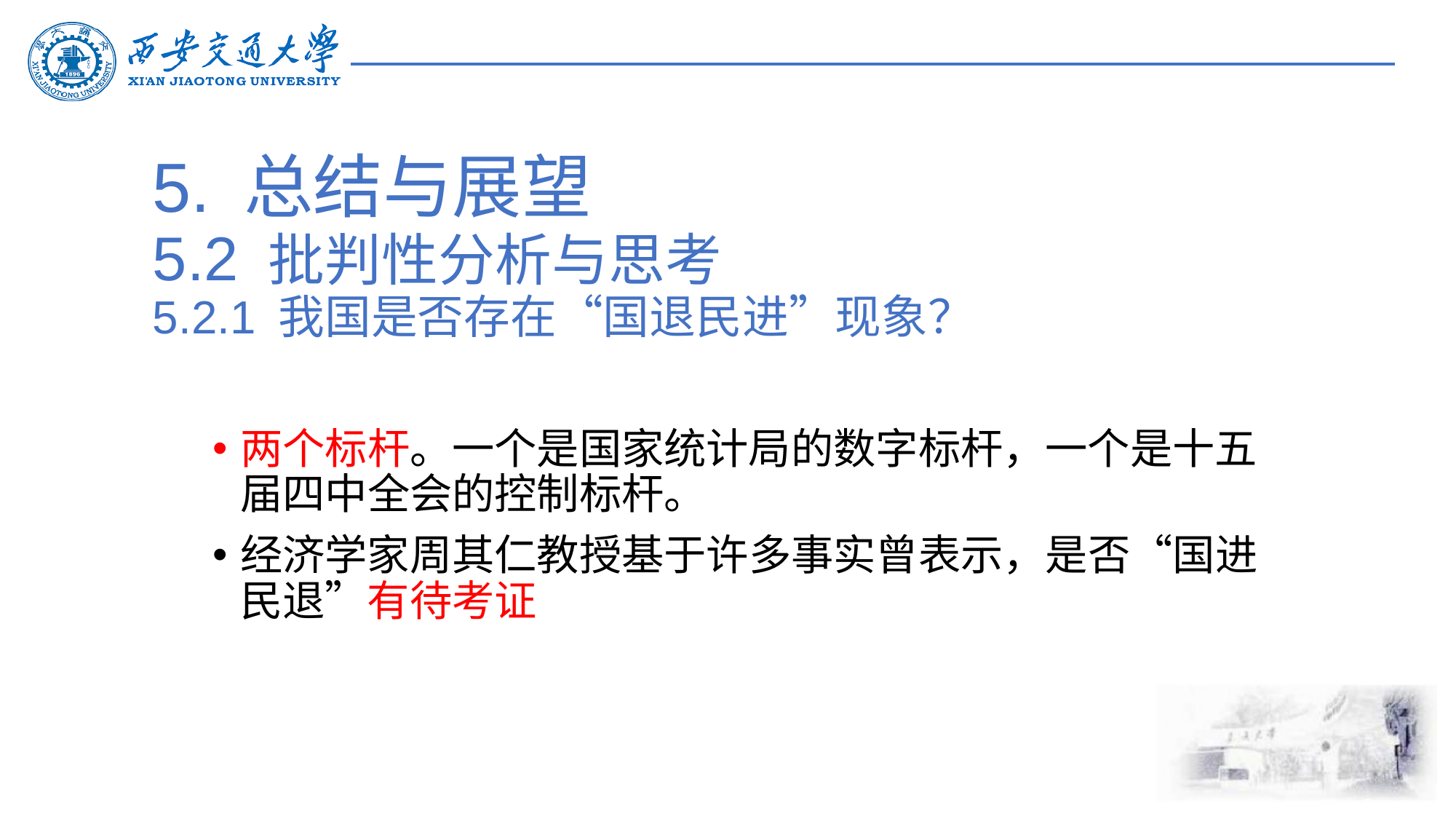

# 5. 总结与展望 5.2 批判性分析与思考 5.2.1 我国是否存在“国退民进”现象？
两个标杆。一个是国家统计局的数字标杆，一个是十五届四中全会的控制标杆。
经济学家周其仁教授基于许多事实曾表示，是否“国进民退”有待考证